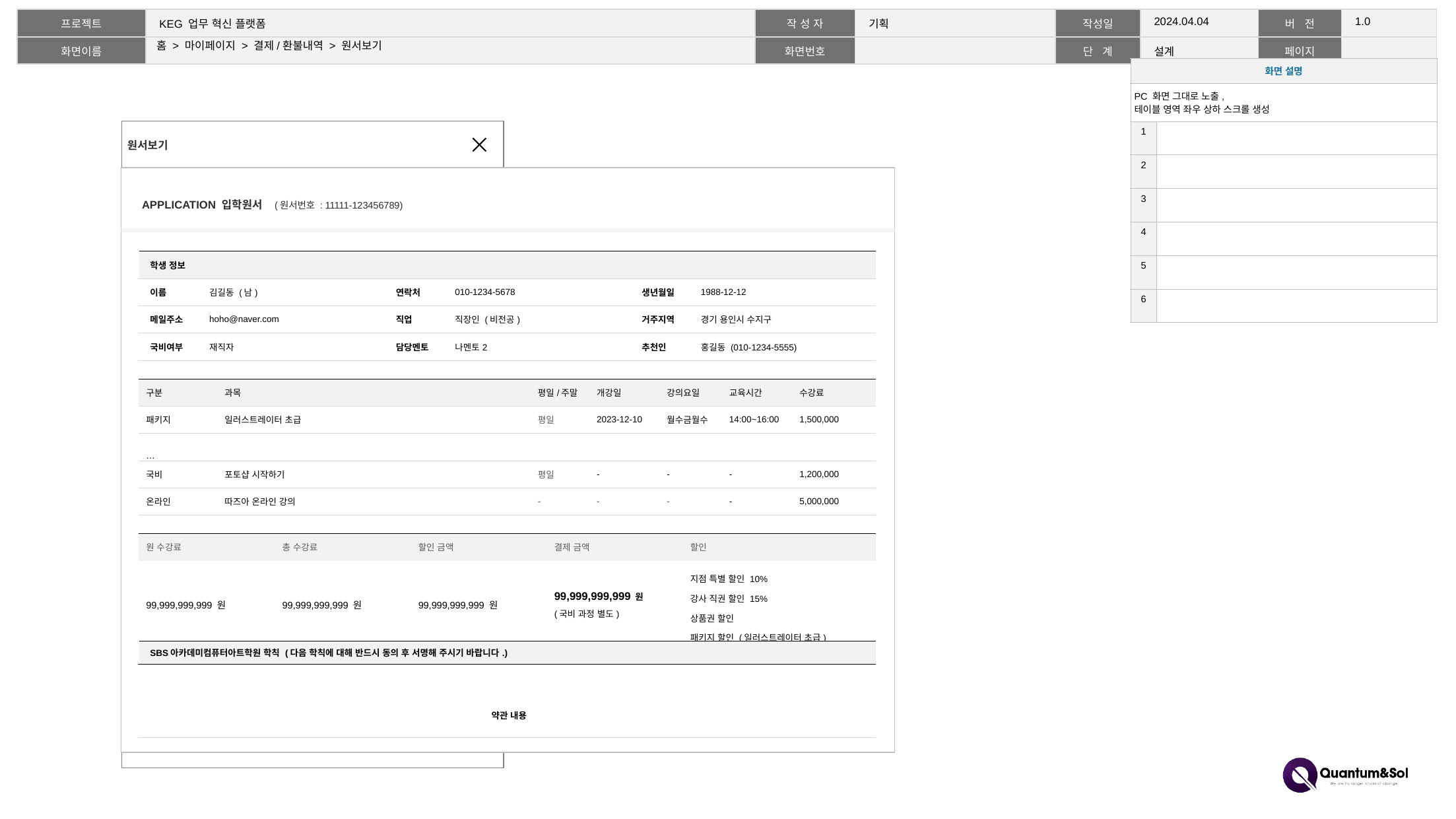

# 홈 > 마이페이지 > 결제/환불내역 > 원서보기
| 화면 설명 |  |
| --- | --- |
| PC 화면 그대로 노출, 테이블 영역 좌우 상하 스크롤 생성 |  |
| 1 |  |
| 2 |  |
| 3 |  |
| 4 |  |
| 5 |  |
| 6 |  |
원서보기

APPLICATION 입학원서   (원서번호 : 11111-123456789)

| 학생 정보 |  |  |  |  |  |
| --- | --- | --- | --- | --- | --- |
| 이름 | 김길동 (남) | 연락처 | 010-1234-5678 | 생년월일 | 1988-12-12 |
| 메일주소 | hoho@naver.com | 직업 | 직장인 (비전공) | 거주지역 | 경기 용인시 수지구 |
| 국비여부 | 재직자 | 담당멘토 | 나멘토2 | 추천인 | 홍길동 (010-1234-5555) |
| 구분 | 과목 | 평일/주말 | 개강일 | 강의요일 | 교육시간 | 수강료 |
| --- | --- | --- | --- | --- | --- | --- |
| 패키지 | 일러스트레이터 초급 | 평일 | 2023-12-10 | 월수금월수 | 14:00~16:00 | 1,500,000 |
| … |  |  |  |  |  |  |
| 국비 | 포토샵 시작하기 | 평일 | - | - | - | 1,200,000 |
| 온라인 | 따즈아 온라인 강의 | - | - | - | - | 5,000,000 |
| 원 수강료 | 총 수강료 | 할인 금액 | 결제 금액 | 할인 |
| --- | --- | --- | --- | --- |
| 99,999,999,999 원 | 99,999,999,999 원 | 99,999,999,999 원 | 99,999,999,999 원 (국비 과정 별도) | 지점 특별 할인 10% 강사 직권 할인 15% 상품권 할인 패키지 할인 (일러스트레이터 초급) |
| SBS아카데미컴퓨터아트학원 학칙 (다음 학칙에 대해 반드시 동의 후 서명해 주시기 바랍니다.) |
| --- |
| 약관 내용 |